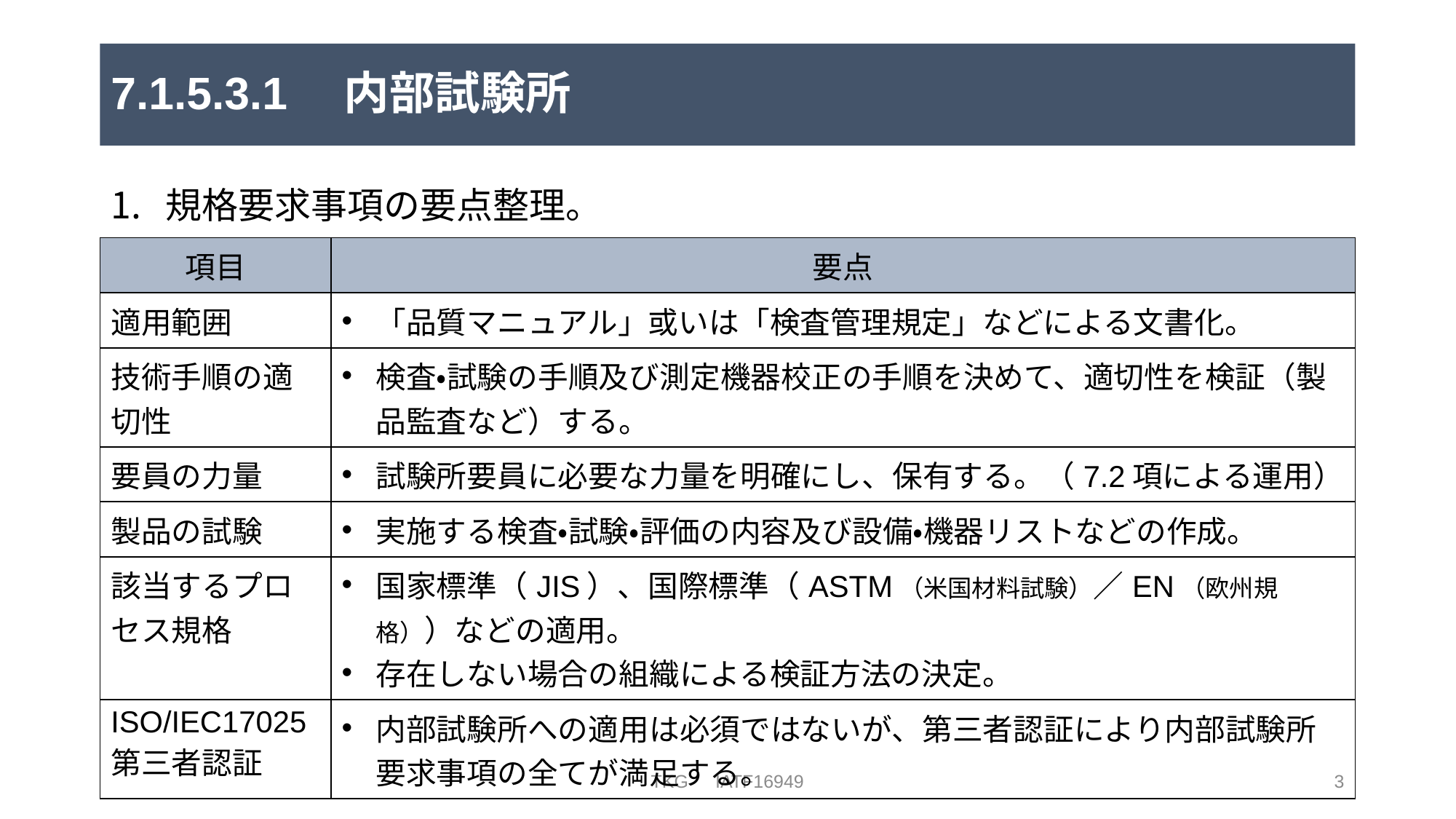

# 7.1.5.3.1　内部試験所
規格要求事項の要点整理。

| 項目 | 要点 |
| --- | --- |
| 適用範囲 | 「品質マニュアル」或いは「検査管理規定」などによる文書化。 |
| 技術手順の適切性 | 検査・試験の手順及び測定機器校正の手順を決めて、適切性を検証（製品監査など）する。 |
| 要員の力量 | 試験所要員に必要な力量を明確にし、保有する。（7.2項による運用） |
| 製品の試験 | 実施する検査・試験・評価の内容及び設備・機器リストなどの作成。 |
| 該当するプロセス規格 | 国家標準（JIS）、国際標準（ASTM（米国材料試験）／EN（欧州規格））などの適用。 存在しない場合の組織による検証方法の決定。 |
| ISO/IEC17025第三者認証 | 内部試験所への適用は必須ではないが、第三者認証により内部試験所要求事項の全てが満足する。 |
TKG　IATF16949
3